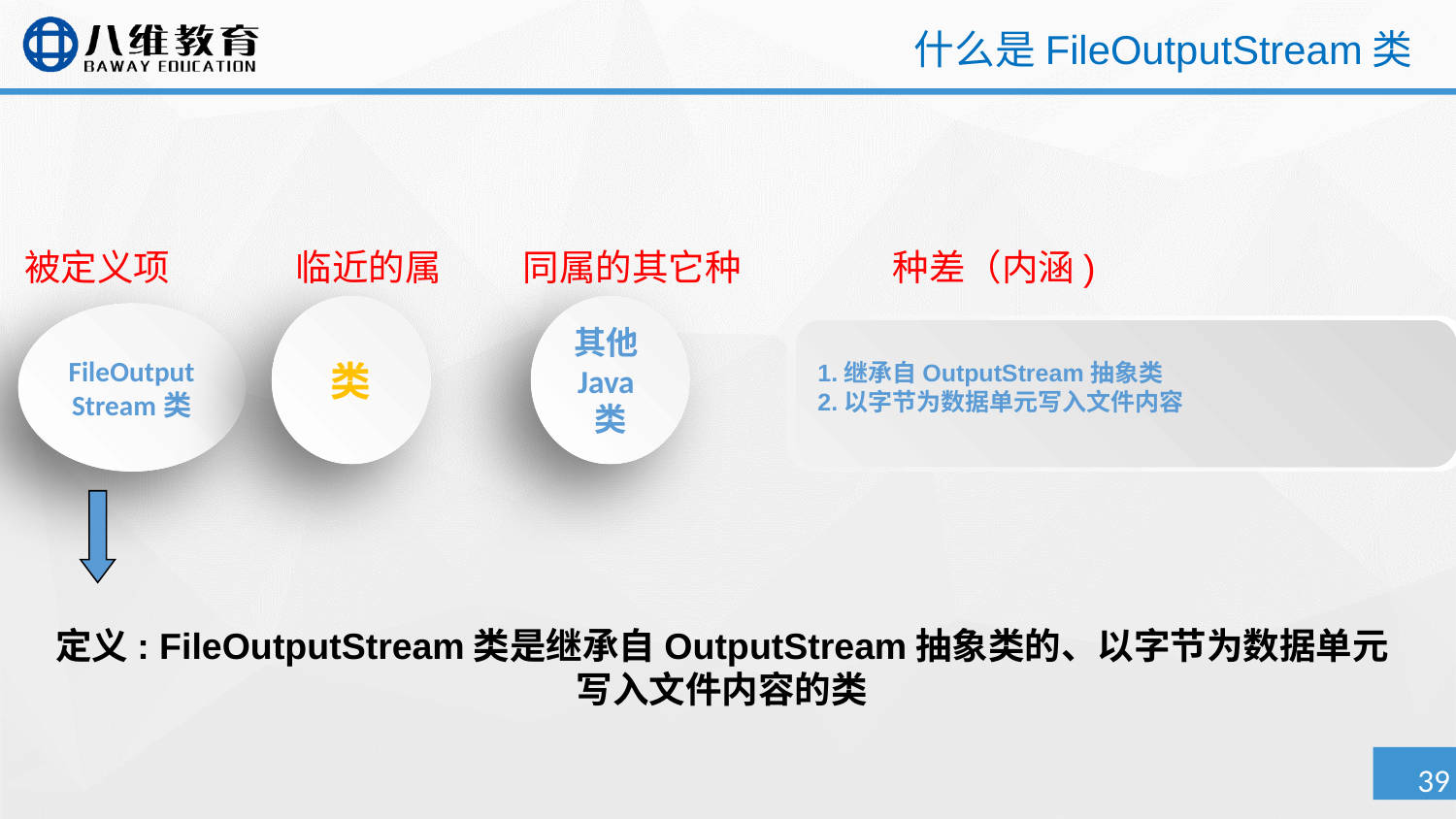

# 什么是FileOutputStream类
被定义项
临近的属
同属的其它种
种差（内涵)
类
其他Java类
FileOutputStream类

1.继承自OutputStream抽象类
2.以字节为数据单元写入文件内容

定义: FileOutputStream类是继承自OutputStream抽象类的、以字节为数据单元写入文件内容的类